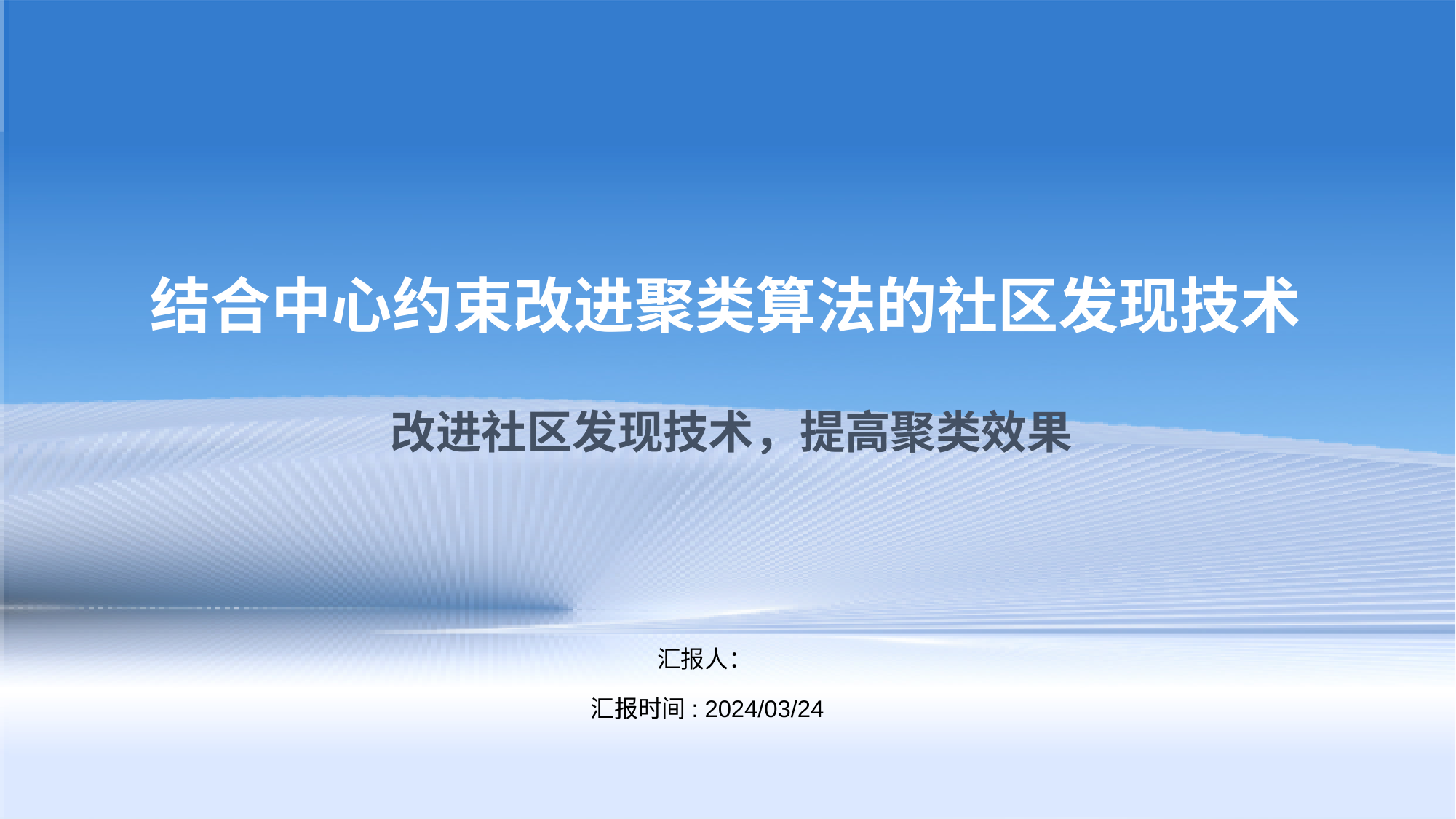

结合中心约束改进聚类算法的社区发现技术
改进社区发现技术，提高聚类效果

汇报人：
汇报时间: 2024/03/24